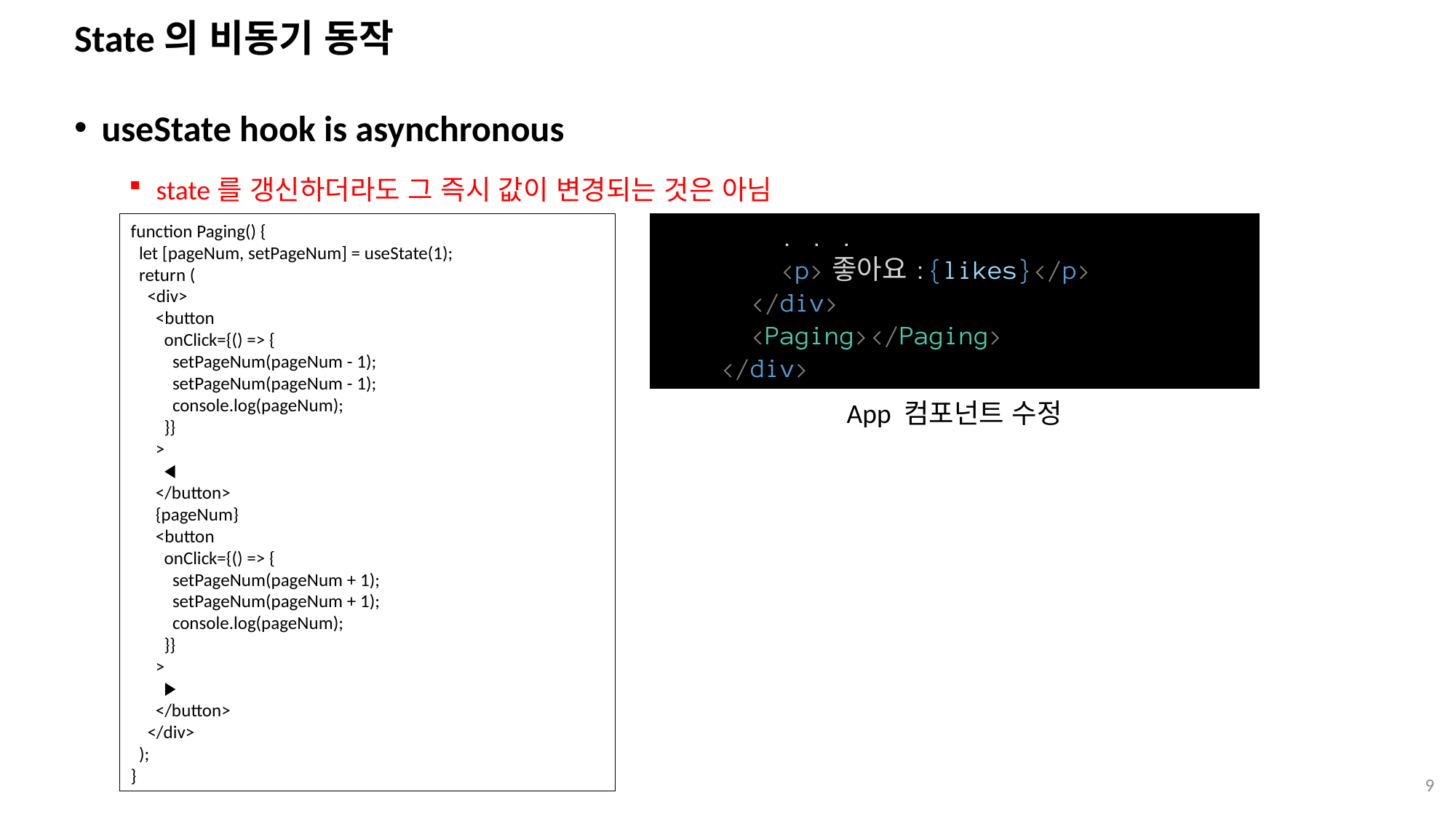

# State의 비동기 동작
useState hook is asynchronous
state를 갱신하더라도 그 즉시 값이 변경되는 것은 아님
function Paging() {
  let [pageNum, setPageNum] = useState(1);
  return (
    <div>
      <button
        onClick={() => {
          setPageNum(pageNum - 1);
          setPageNum(pageNum - 1);
          console.log(pageNum);
        }}
      >
        ◀
      </button>
      {pageNum}
      <button
        onClick={() => {
          setPageNum(pageNum + 1);
          setPageNum(pageNum + 1);
          console.log(pageNum);
        }}
      >
        ▶
      </button>
    </div>
  );
}
        . . .
        <p>좋아요:{likes}</p>
      </div>
      <Paging></Paging>
    </div>
App 컴포넌트 수정
9